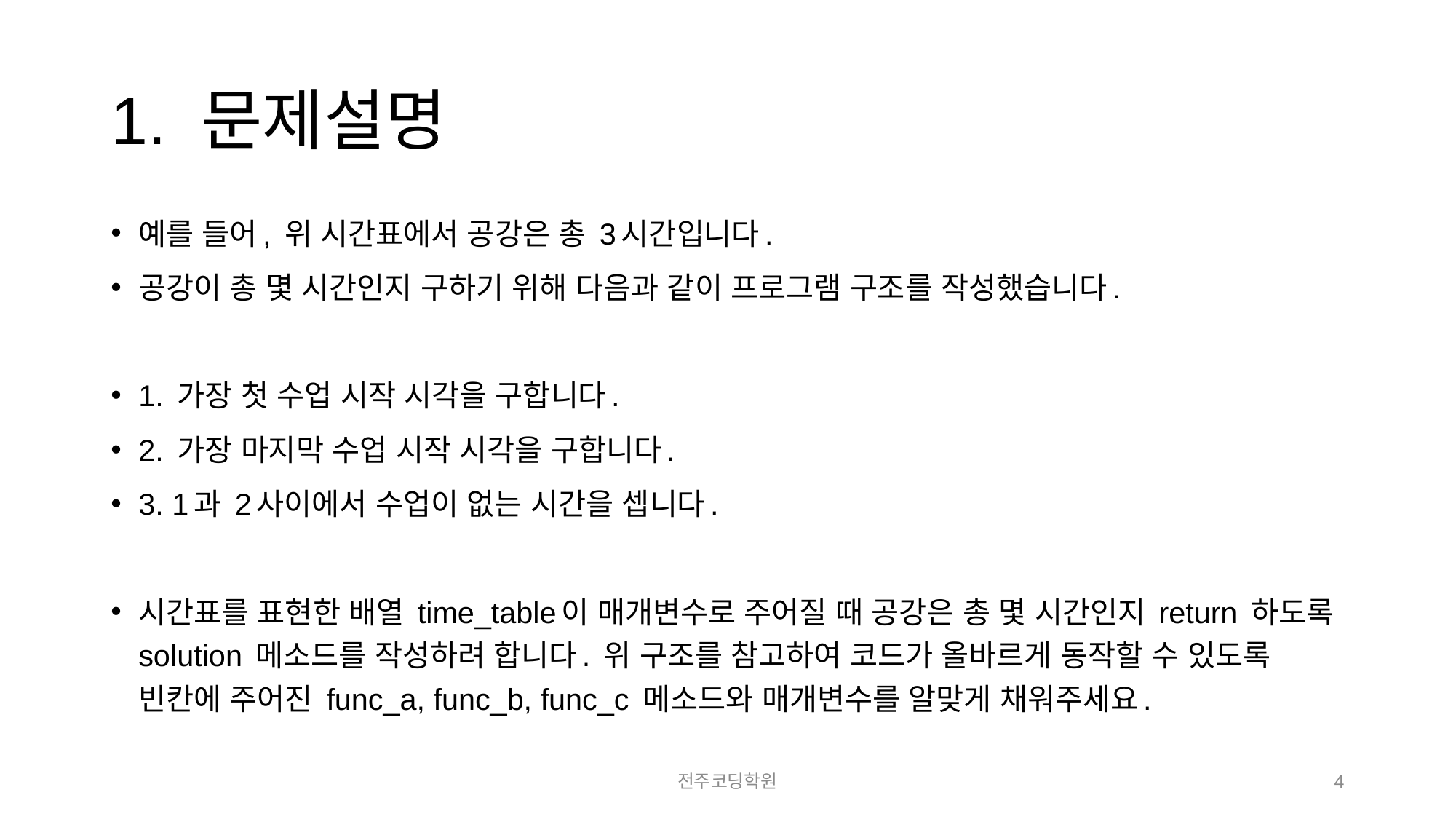

# 1. 문제설명
예를 들어, 위 시간표에서 공강은 총 3시간입니다.
공강이 총 몇 시간인지 구하기 위해 다음과 같이 프로그램 구조를 작성했습니다.

1. 가장 첫 수업 시작 시각을 구합니다.
2. 가장 마지막 수업 시작 시각을 구합니다.
3. 1과 2사이에서 수업이 없는 시간을 셉니다.

시간표를 표현한 배열 time_table이 매개변수로 주어질 때 공강은 총 몇 시간인지 return 하도록 solution 메소드를 작성하려 합니다. 위 구조를 참고하여 코드가 올바르게 동작할 수 있도록 빈칸에 주어진 func_a, func_b, func_c 메소드와 매개변수를 알맞게 채워주세요.
전주코딩학원
4